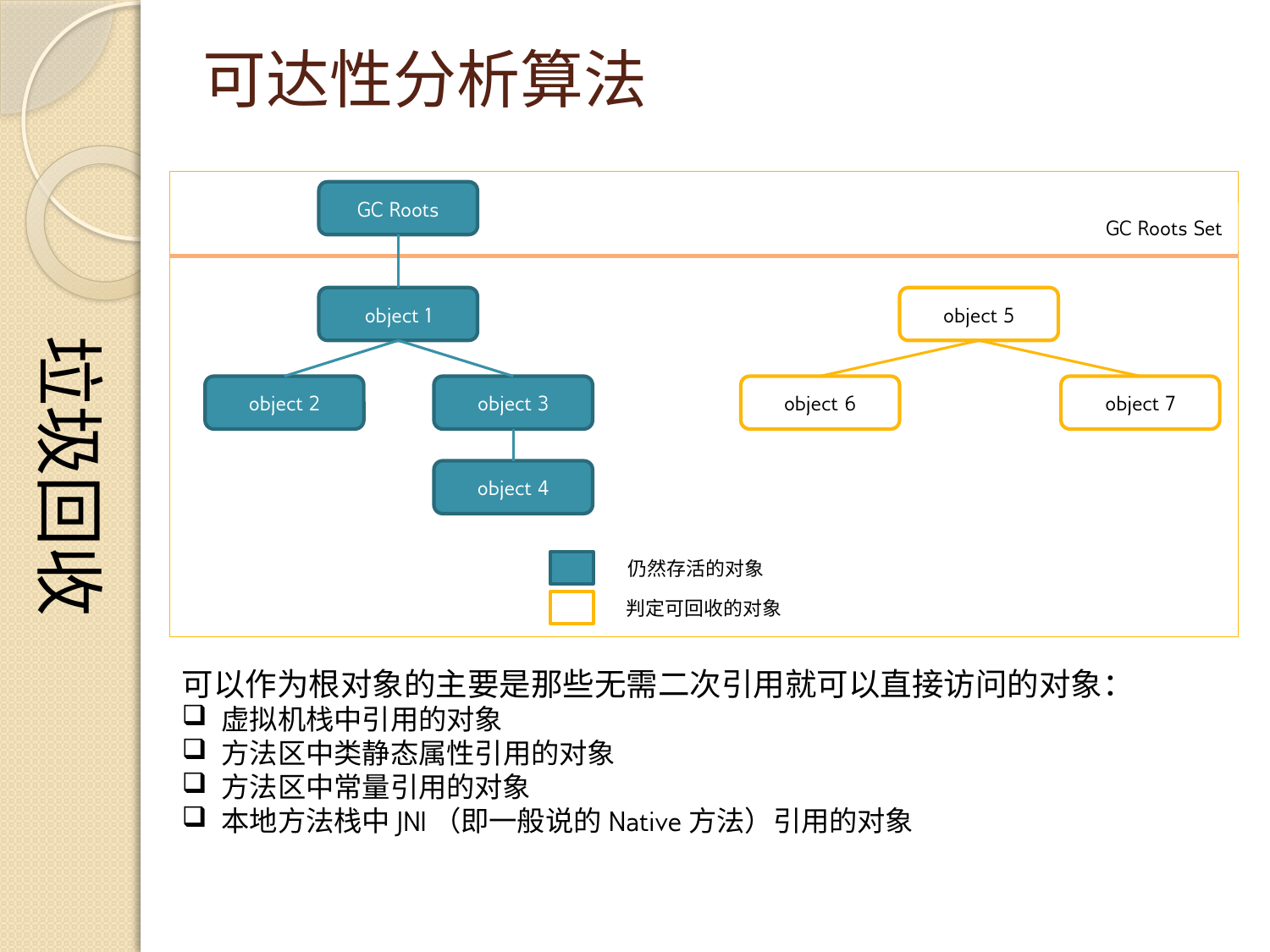

垃圾回收
# 可达性分析算法

GC Roots
GC Roots Set
object 1
object 5
object 2
object 3
object 6
object 7
object 4

仍然存活的对象

判定可回收的对象
可以作为根对象的主要是那些无需二次引用就可以直接访问的对象：
虚拟机栈中引用的对象
方法区中类静态属性引用的对象
方法区中常量引用的对象
本地方法栈中JNI（即一般说的Native方法）引用的对象